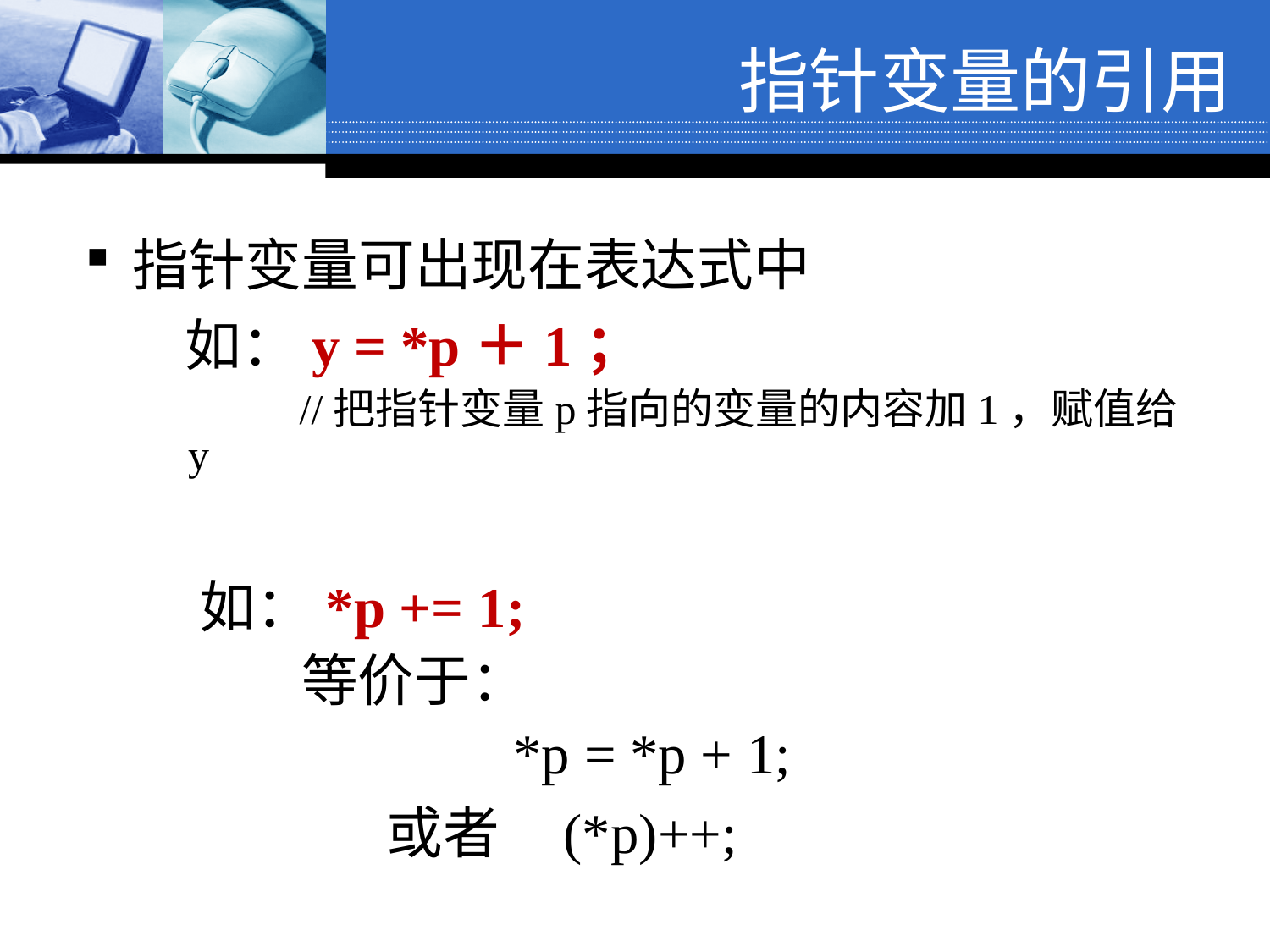

# 指针变量的引用
指针变量可出现在表达式中
      如：y = *p＋1；
                 //把指针变量p指向的变量的内容加1，赋值给y

       如：*p += 1;
                等价于：
				*p = *p + 1;
			或者    (*p)++;